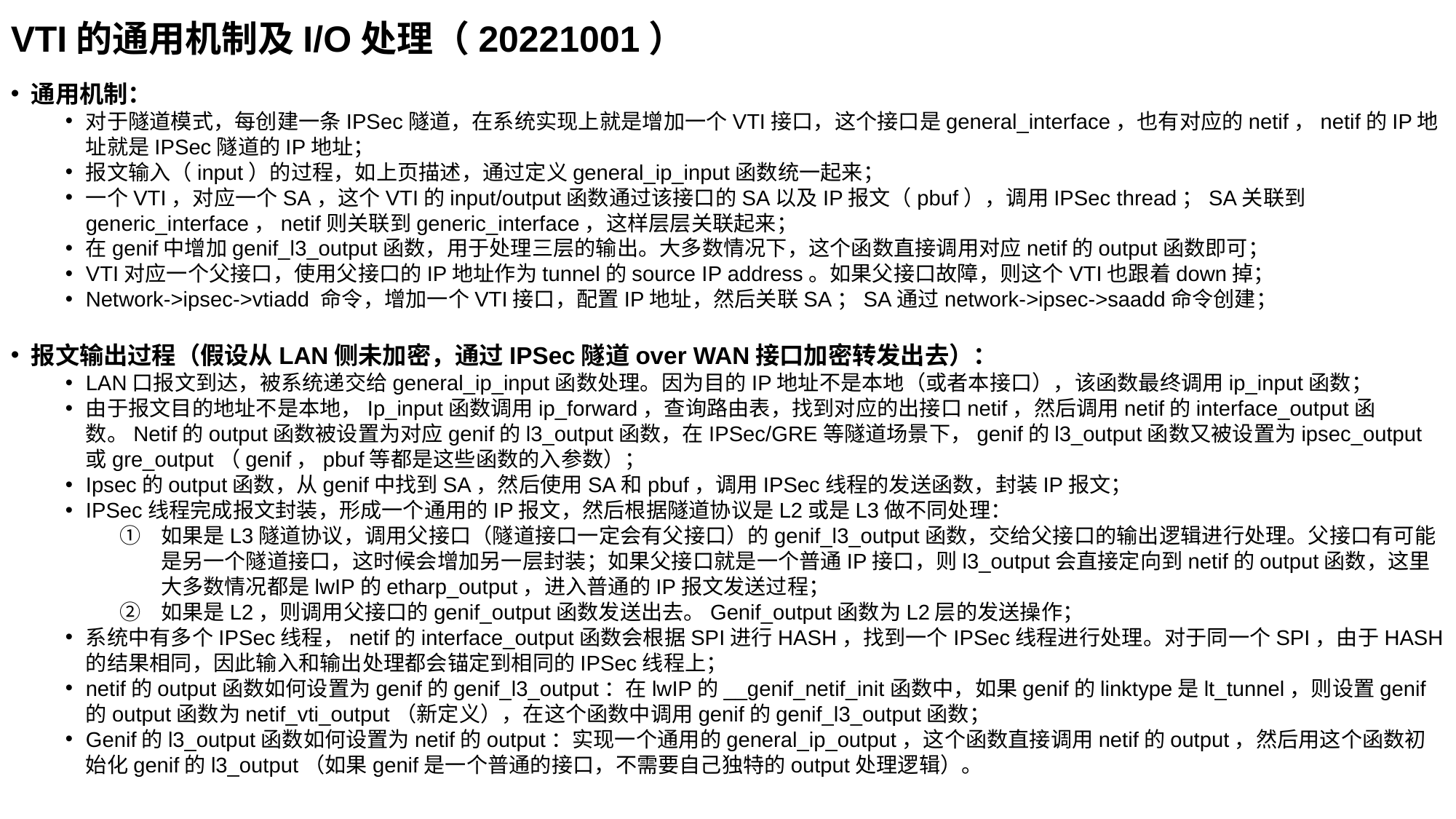

VTI的通用机制及I/O处理（20221001）
通用机制：
对于隧道模式，每创建一条IPSec隧道，在系统实现上就是增加一个VTI接口，这个接口是general_interface，也有对应的netif，netif的IP地址就是IPSec隧道的IP地址；
报文输入（input）的过程，如上页描述，通过定义general_ip_input函数统一起来；
一个VTI，对应一个SA，这个VTI的input/output函数通过该接口的SA以及IP报文（pbuf），调用IPSec thread；SA关联到generic_interface，netif则关联到generic_interface，这样层层关联起来；
在genif中增加genif_l3_output函数，用于处理三层的输出。大多数情况下，这个函数直接调用对应netif的output函数即可；
VTI对应一个父接口，使用父接口的IP地址作为tunnel的source IP address。如果父接口故障，则这个VTI也跟着down掉；
Network->ipsec->vtiadd 命令，增加一个VTI接口，配置IP地址，然后关联SA；SA通过network->ipsec->saadd命令创建；

报文输出过程（假设从LAN侧未加密，通过IPSec隧道over WAN接口加密转发出去）：
LAN口报文到达，被系统递交给general_ip_input函数处理。因为目的IP地址不是本地（或者本接口），该函数最终调用ip_input函数；
由于报文目的地址不是本地，Ip_input函数调用ip_forward，查询路由表，找到对应的出接口netif，然后调用netif的interface_output函数。Netif的output函数被设置为对应genif的l3_output函数，在IPSec/GRE等隧道场景下，genif的l3_output函数又被设置为ipsec_output或gre_output（genif，pbuf等都是这些函数的入参数）；
Ipsec的output函数，从genif中找到SA，然后使用SA和pbuf，调用IPSec线程的发送函数，封装IP报文；
IPSec线程完成报文封装，形成一个通用的IP报文，然后根据隧道协议是L2或是L3做不同处理：
如果是L3隧道协议，调用父接口（隧道接口一定会有父接口）的genif_l3_output函数，交给父接口的输出逻辑进行处理。父接口有可能是另一个隧道接口，这时候会增加另一层封装；如果父接口就是一个普通IP接口，则l3_output会直接定向到netif的output函数，这里大多数情况都是lwIP的etharp_output，进入普通的IP报文发送过程；
如果是L2，则调用父接口的genif_output函数发送出去。Genif_output函数为L2层的发送操作；
系统中有多个IPSec线程，netif的interface_output函数会根据SPI进行HASH，找到一个IPSec线程进行处理。对于同一个SPI，由于HASH的结果相同，因此输入和输出处理都会锚定到相同的IPSec线程上；
netif的output函数如何设置为genif的genif_l3_output：在lwIP的__genif_netif_init函数中，如果genif的linktype是lt_tunnel，则设置genif的output函数为netif_vti_output（新定义），在这个函数中调用genif的genif_l3_output函数；
Genif的l3_output函数如何设置为netif的output：实现一个通用的general_ip_output，这个函数直接调用netif的output，然后用这个函数初始化genif的l3_output（如果genif是一个普通的接口，不需要自己独特的output处理逻辑）。